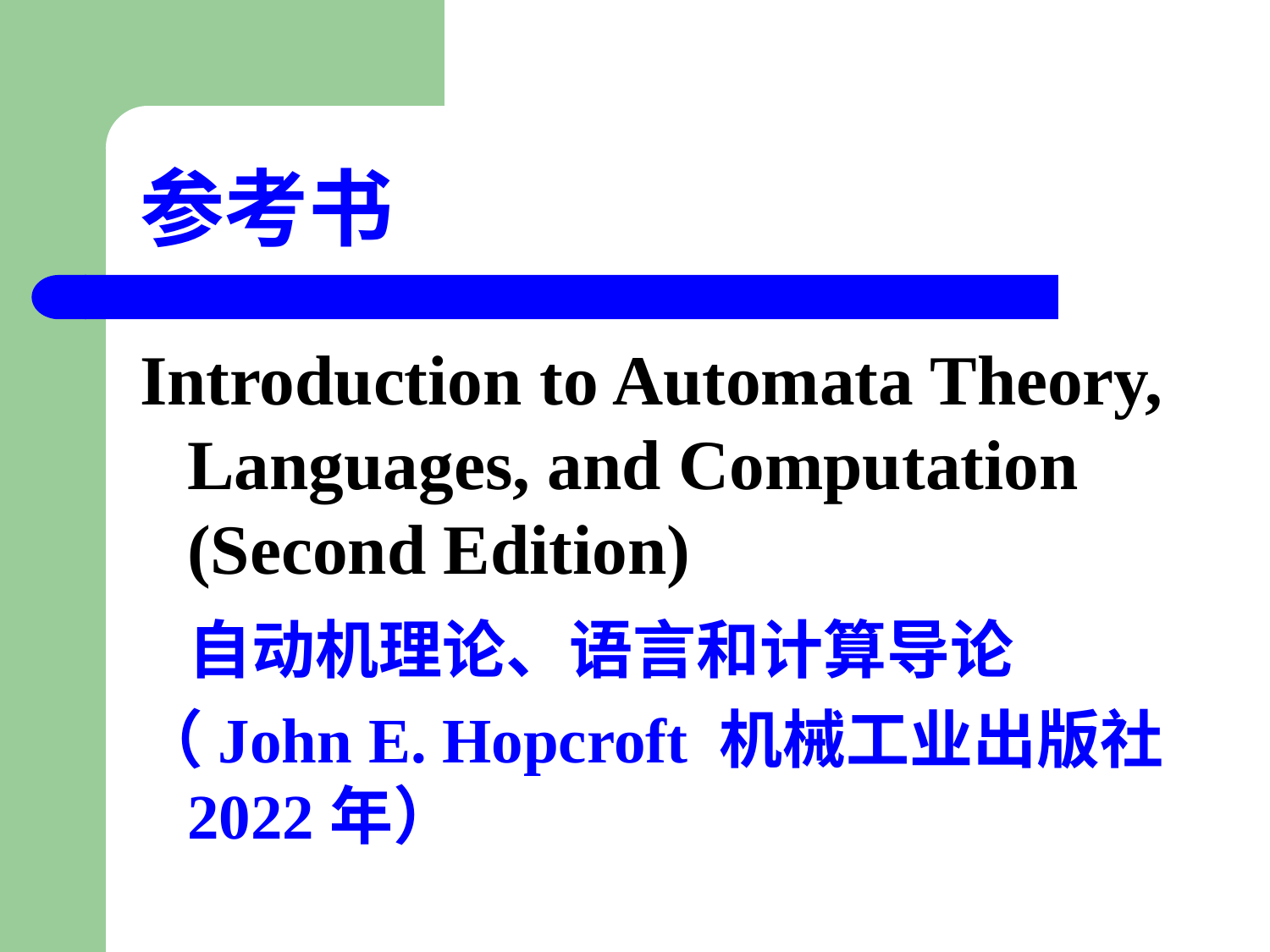

# 参考书
Introduction to Automata Theory, Languages, and Computation    (Second Edition)
  自动机理论、语言和计算导论
（John E. Hopcroft 机械工业出版社2022年）